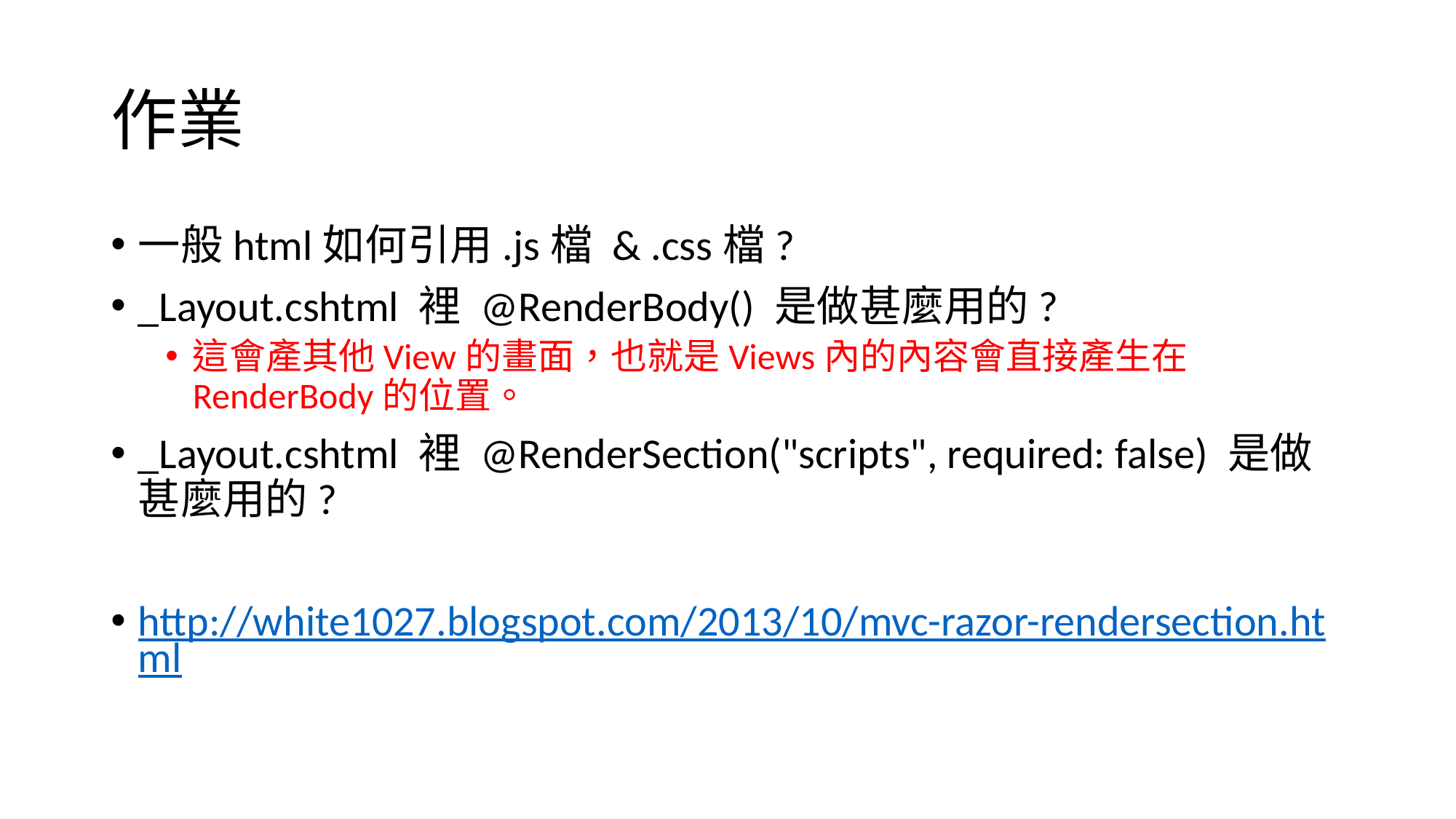

# 作業
一般html如何引用.js檔 & .css檔?
_Layout.cshtml 裡 @RenderBody() 是做甚麼用的?
這會產其他View的畫面，也就是Views內的內容會直接產生在RenderBody的位置。
_Layout.cshtml 裡 @RenderSection("scripts", required: false) 是做甚麼用的?

http://white1027.blogspot.com/2013/10/mvc-razor-rendersection.html